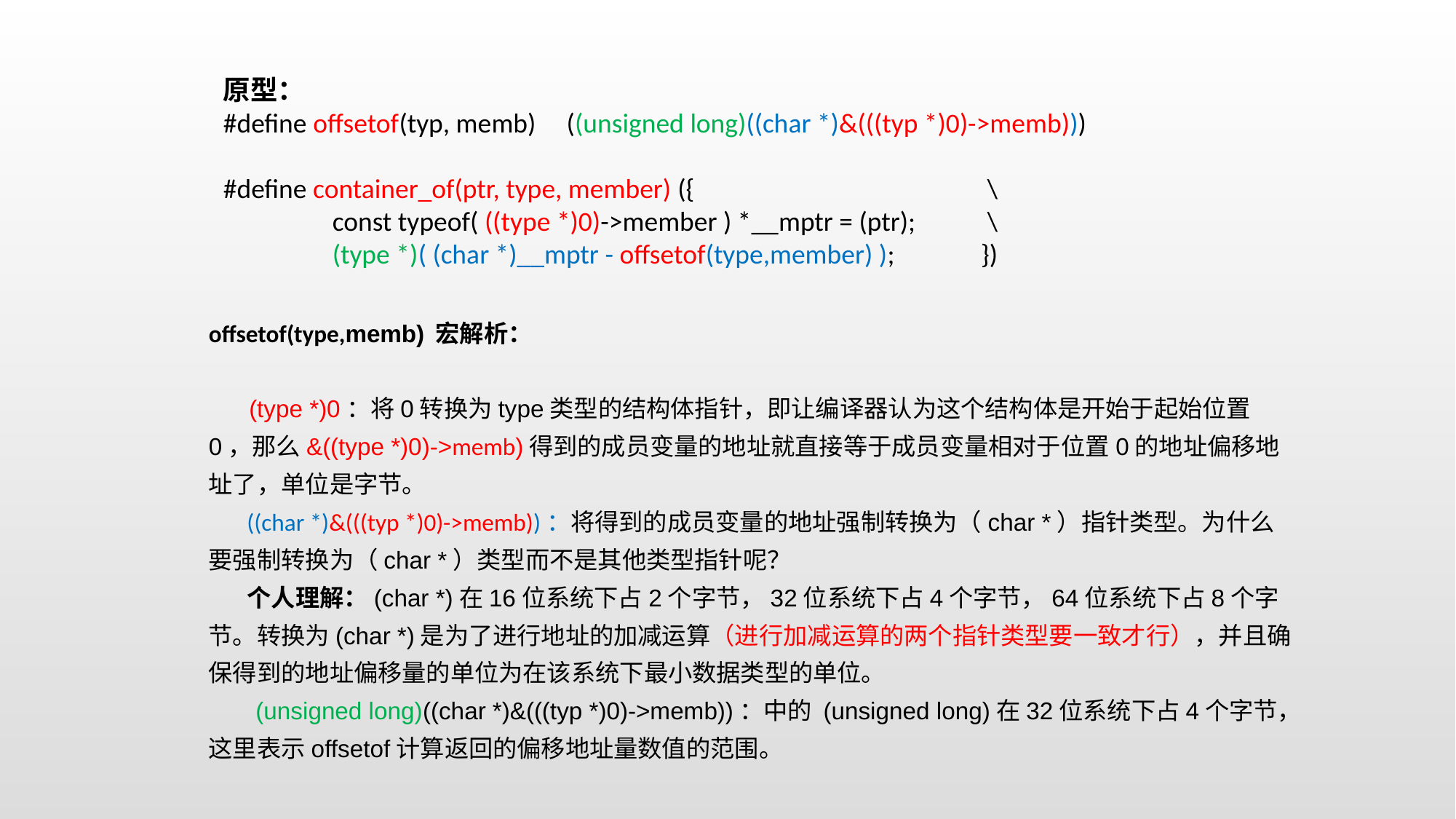

原型：
#define offsetof(typ, memb)     ((unsigned long)((char *)&(((typ *)0)->memb)))

#define container_of(ptr, type, member) ({			\	const typeof( ((type *)0)->member ) *__mptr = (ptr);	\	(type *)( (char *)__mptr - offsetof(type,member) );              })
offsetof(type,memb) 宏解析：

      (type *)0：将0转换为type类型的结构体指针，即让编译器认为这个结构体是开始于起始位置0，那么&((type *)0)->memb)得到的成员变量的地址就直接等于成员变量相对于位置0的地址偏移地址了，单位是字节。
       ((char *)&(((typ *)0)->memb))：将得到的成员变量的地址强制转换为（char *）指针类型。为什么要强制转换为（char *）类型而不是其他类型指针呢？
      个人理解：(char *)在16位系统下占2个字节，32位系统下占4个字节，64位系统下占8个字节。转换为(char *)是为了进行地址的加减运算（进行加减运算的两个指针类型要一致才行），并且确保得到的地址偏移量的单位为在该系统下最小数据类型的单位。
       (unsigned long)((char *)&(((typ *)0)->memb))：中的 (unsigned long)在32位系统下占4个字节，这里表示offsetof计算返回的偏移地址量数值的范围。